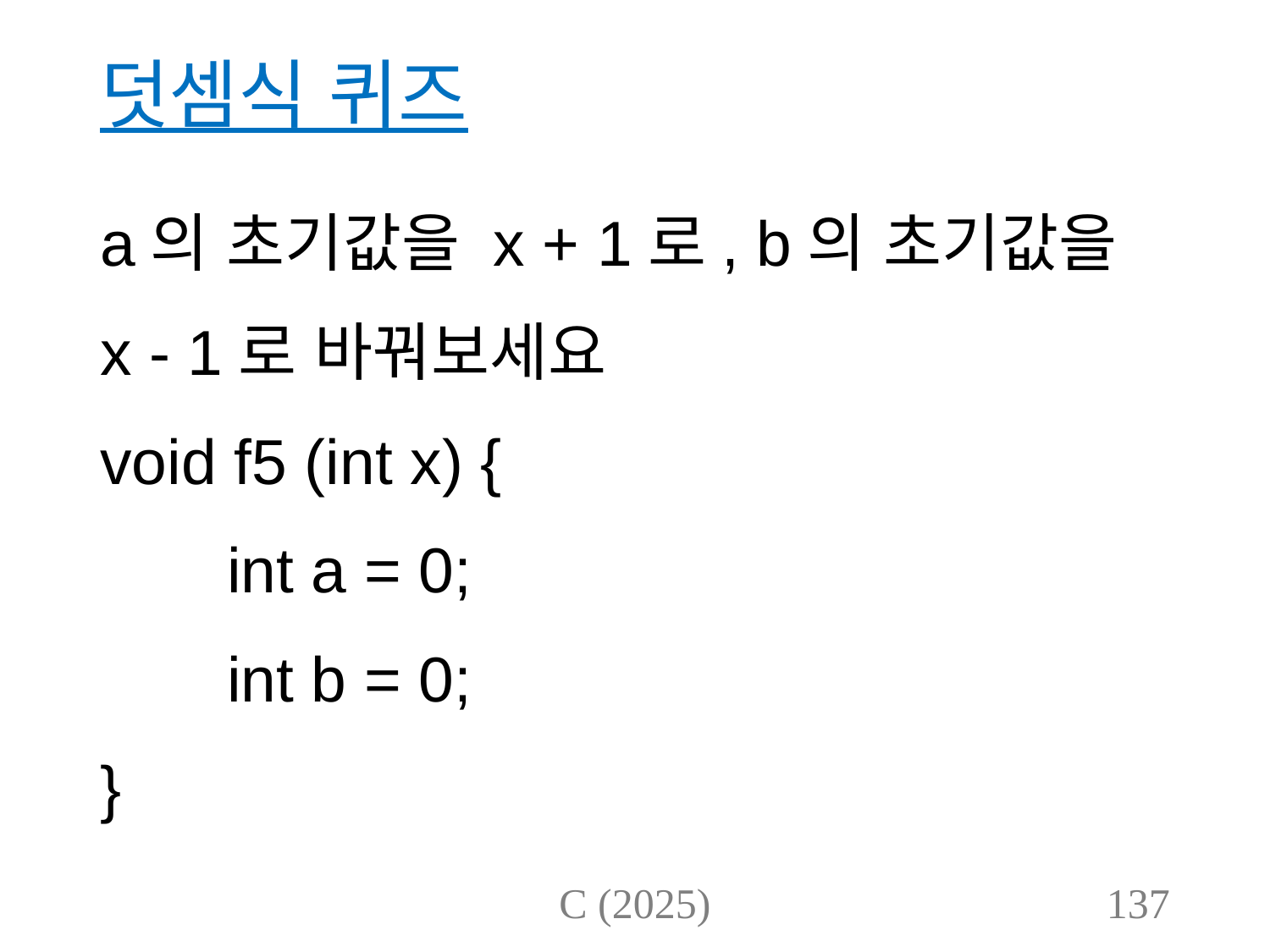

# 덧셈식 퀴즈
a의 초기값을 x + 1로, b의 초기값을
x - 1로 바꿔보세요
void f5 (int x) {
	int a = 0;
	int b = 0;
}
C (2025)
137